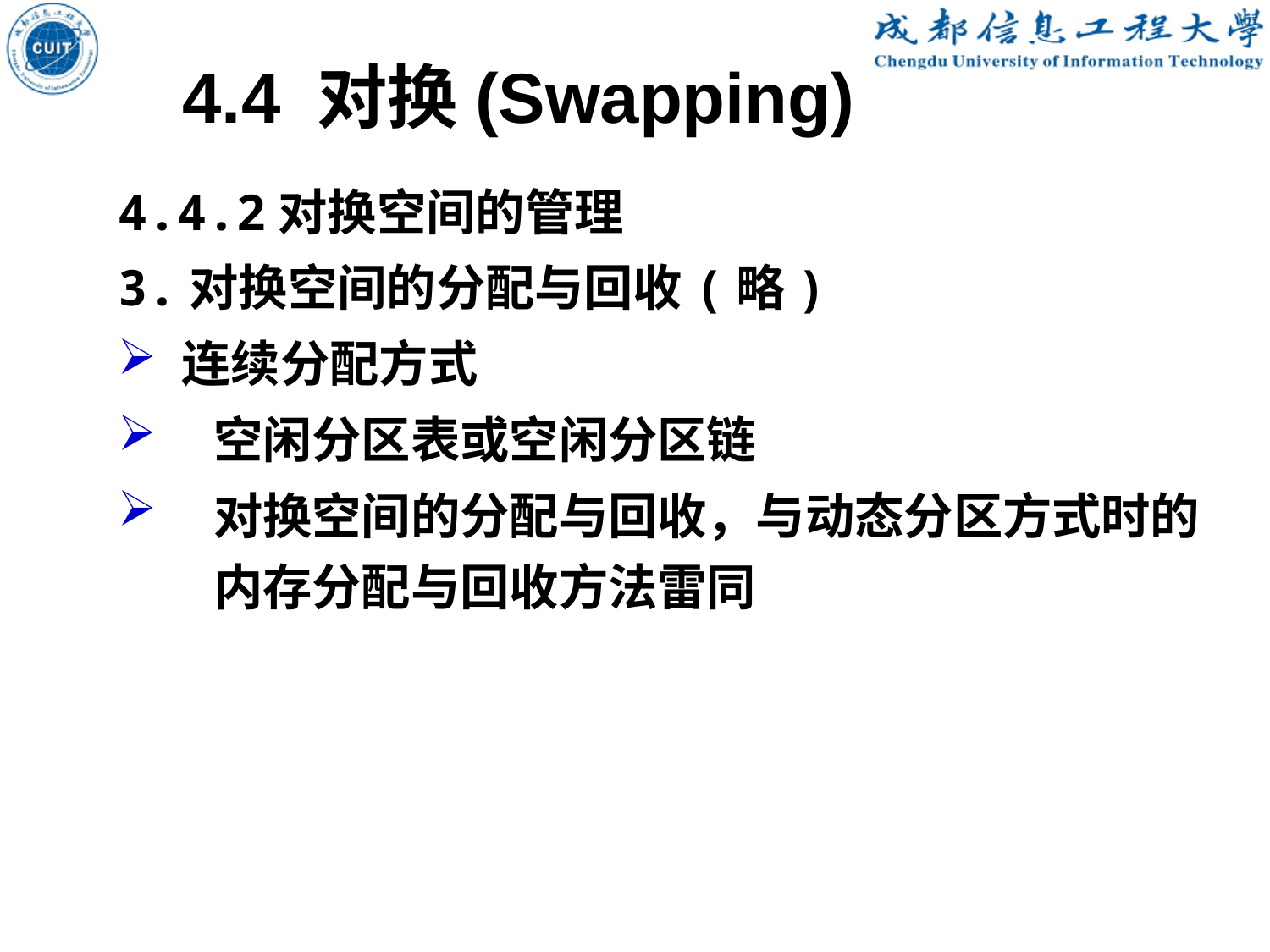

4.4 对换(Swapping)
4.4.2对换空间的管理
3.对换空间的分配与回收(略)
连续分配方式
空闲分区表或空闲分区链
对换空间的分配与回收，与动态分区方式时的内存分配与回收方法雷同